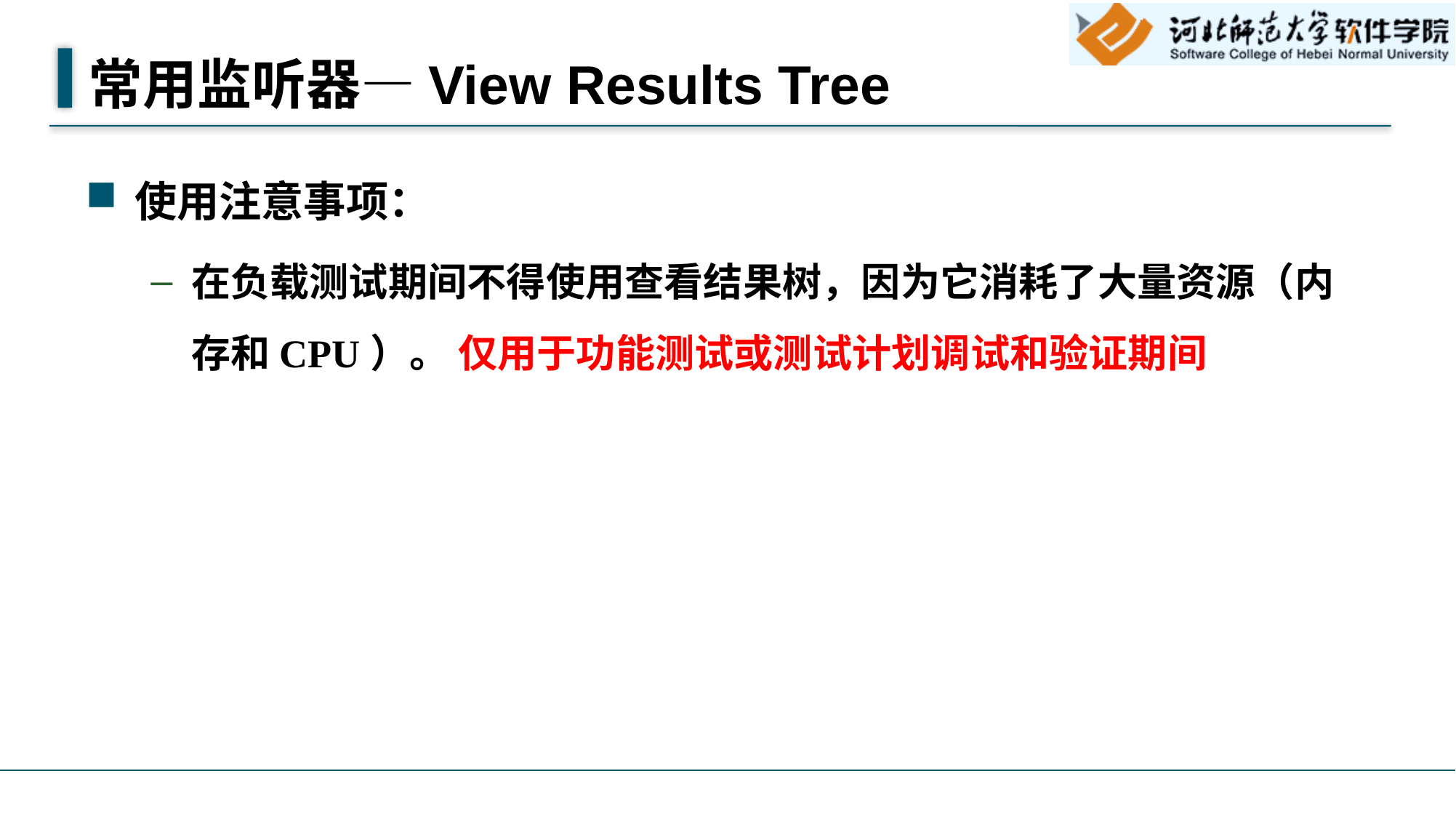

# 常用监听器—View Results Tree
使用注意事项：
在负载测试期间不得使用查看结果树，因为它消耗了大量资源（内存和CPU）。 仅用于功能测试或测试计划调试和验证期间